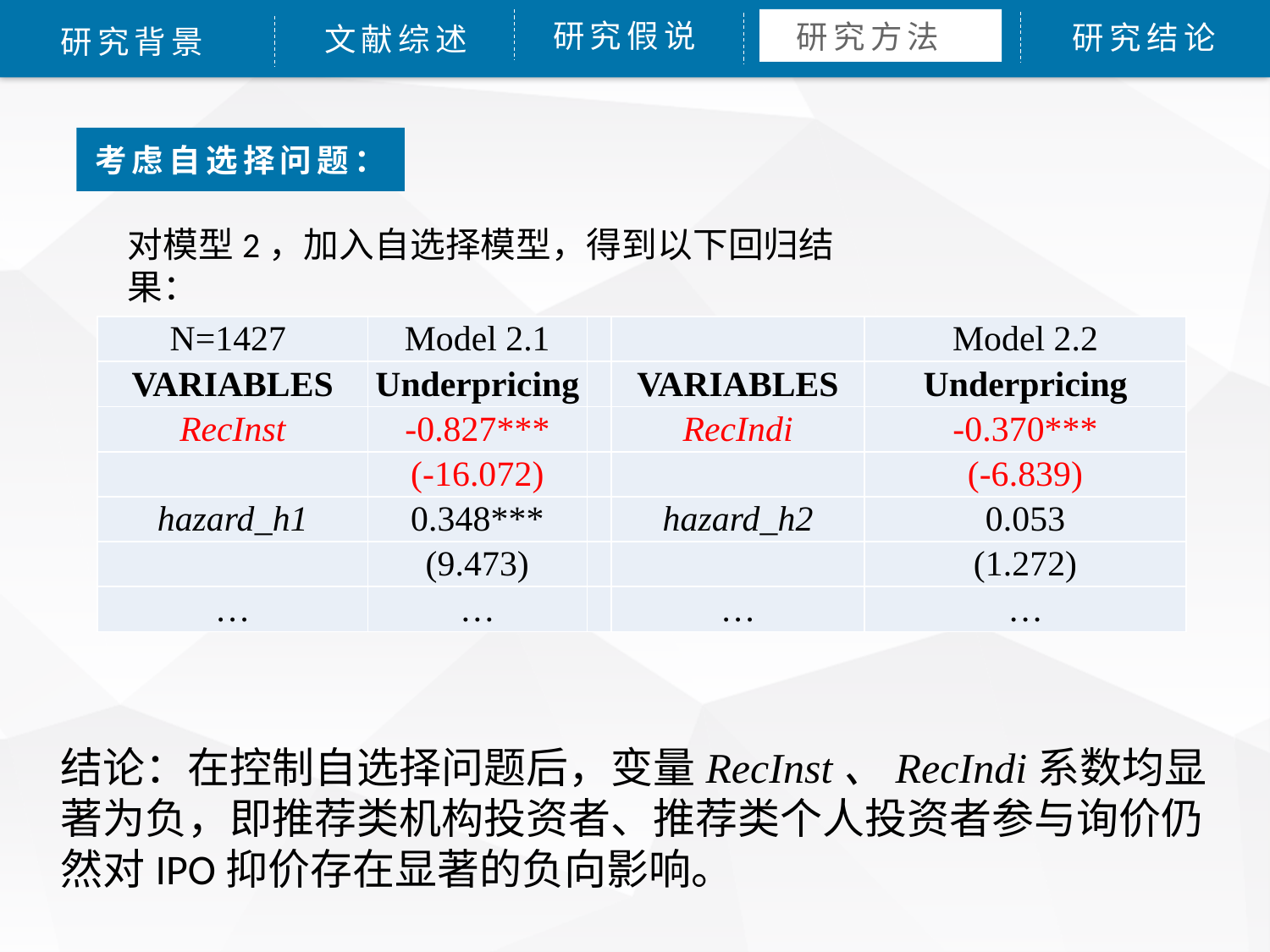

研究方法
研究假说
研究结论
文献综述
研究背景
考虑自选择问题：
对模型2，加入自选择模型，得到以下回归结果：
| N=1427 | Model 2.1 |  |  | Model 2.2 |
| --- | --- | --- | --- | --- |
| VARIABLES | Underpricing |  | VARIABLES | Underpricing |
| RecInst | -0.827\*\*\* |  | RecIndi | -0.370\*\*\* |
|  | (-16.072) |  |  | (-6.839) |
| hazard\_h1 | 0.348\*\*\* |  | hazard\_h2 | 0.053 |
|  | (9.473) |  |  | (1.272) |
| … | … |  | … | … |
结论：在控制自选择问题后，变量RecInst、RecIndi系数均显著为负，即推荐类机构投资者、推荐类个人投资者参与询价仍然对IPO抑价存在显著的负向影响。